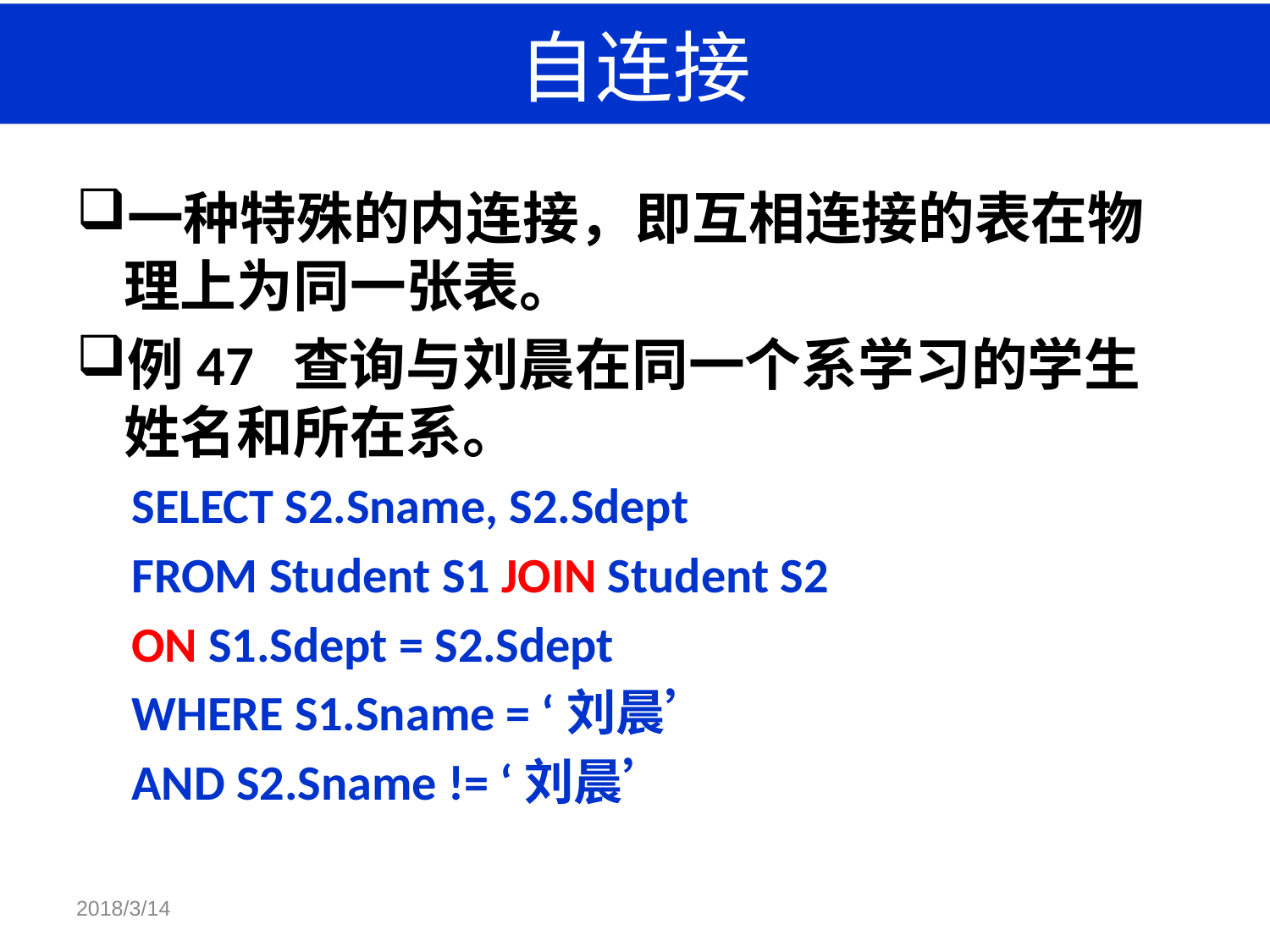

# 自连接
一种特殊的内连接，即互相连接的表在物理上为同一张表。
例47  查询与刘晨在同一个系学习的学生姓名和所在系。
SELECT S2.Sname, S2.Sdept
FROM Student S1 JOIN Student S2
ON S1.Sdept = S2.Sdept
WHERE S1.Sname = ‘刘晨’
AND S2.Sname != ‘刘晨’

2018/3/14